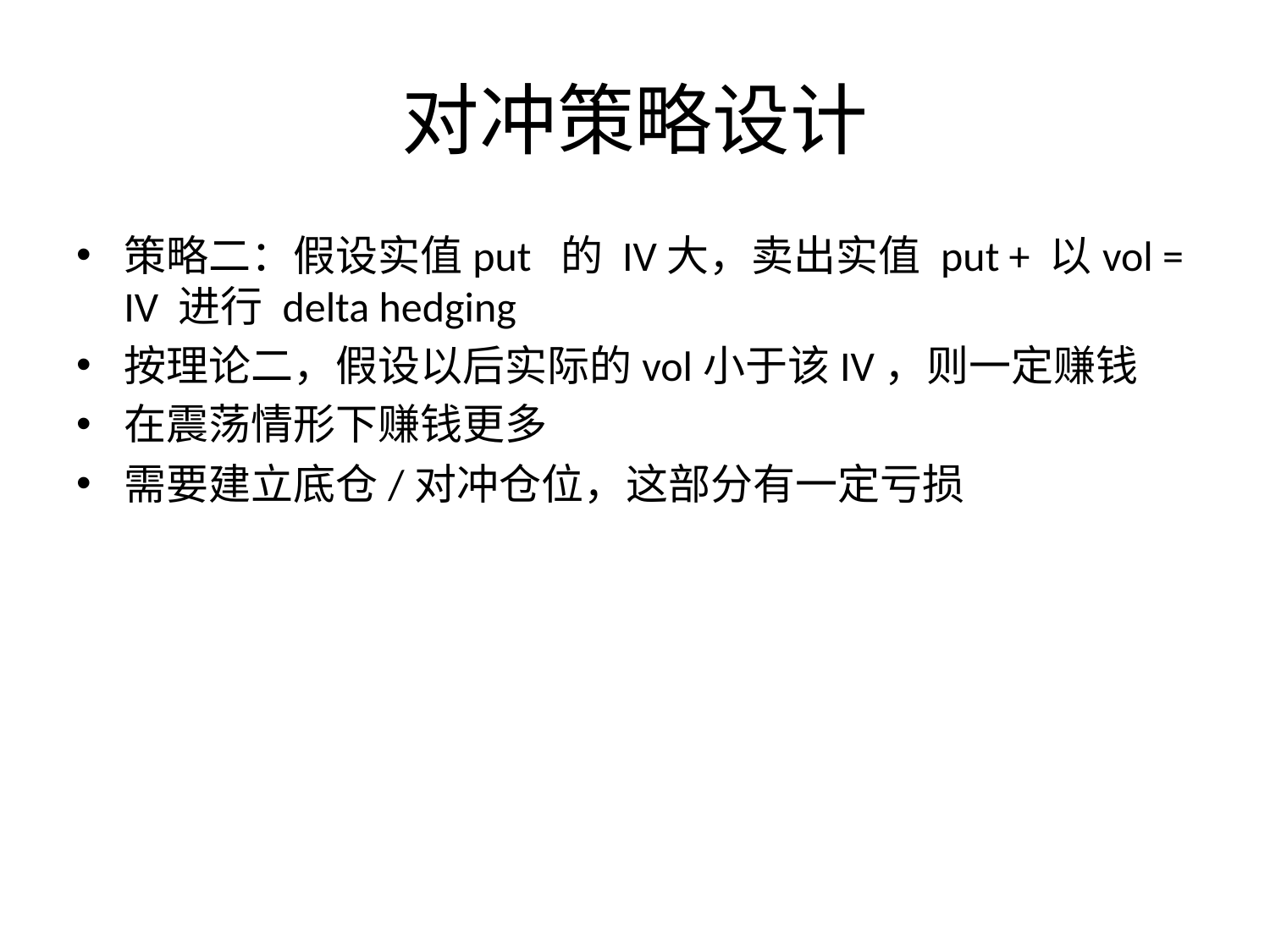

# 对冲策略设计
策略二：假设实值put  的 IV大，卖出实值 put + 以vol = IV 进行 delta hedging
按理论二，假设以后实际的vol小于该IV，则一定赚钱
在震荡情形下赚钱更多
需要建立底仓/对冲仓位，这部分有一定亏损